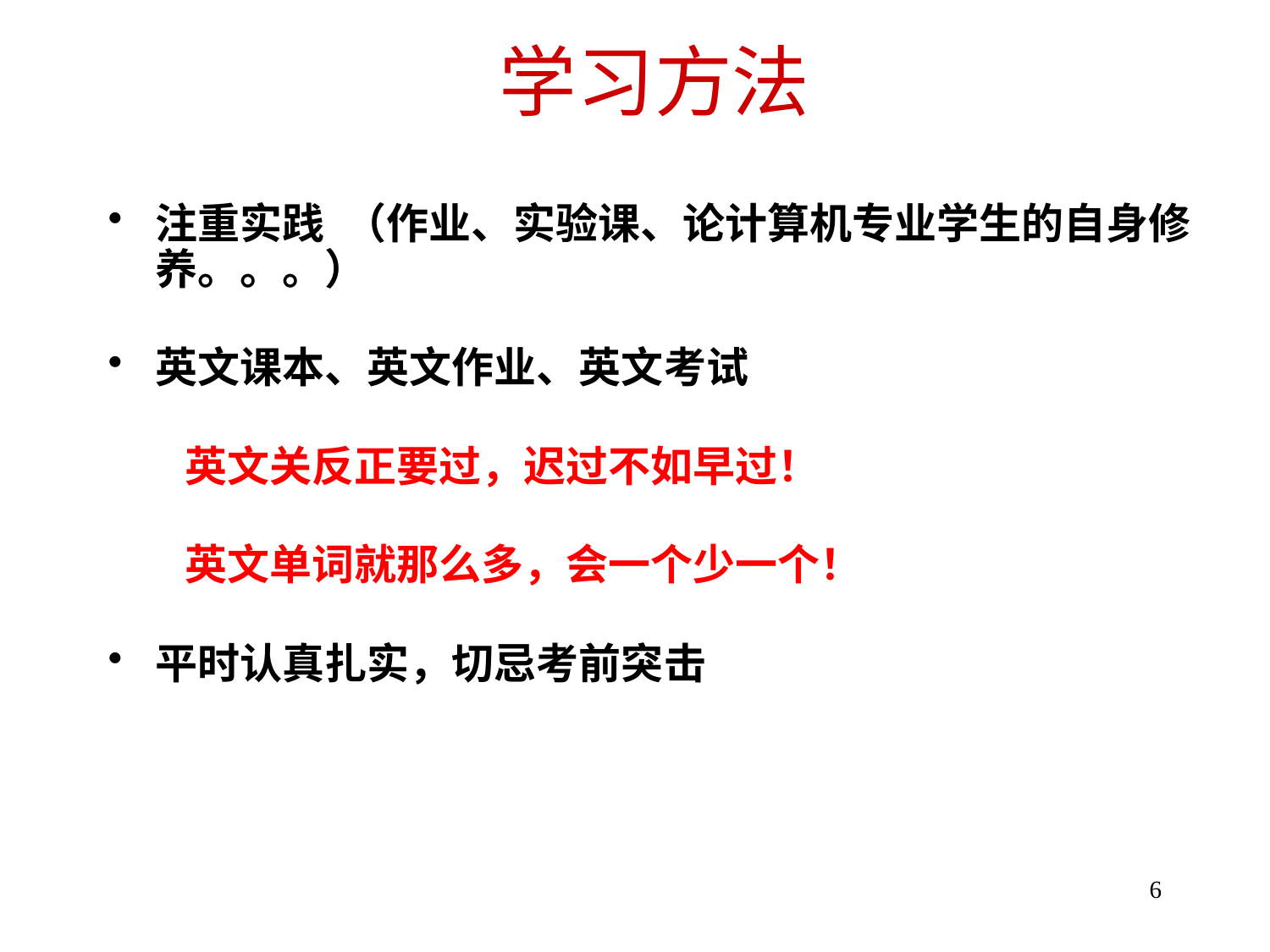

# 学习方法
注重实践  （作业、实验课、论计算机专业学生的自身修养。。。）
英文课本、英文作业、英文考试
       英文关反正要过，迟过不如早过！
       英文单词就那么多，会一个少一个！
平时认真扎实，切忌考前突击

6